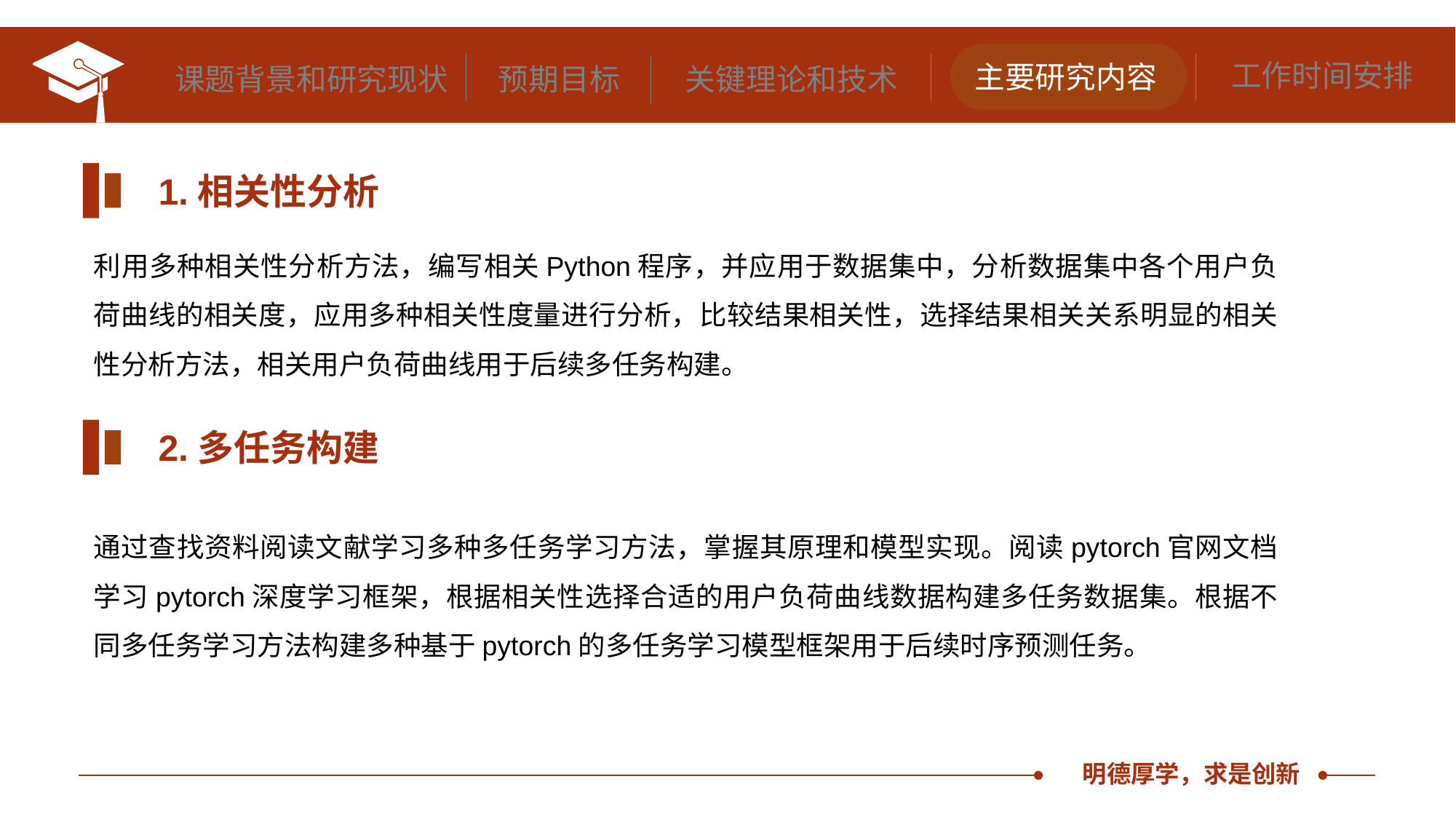

工作时间安排
主要研究内容
课题背景和研究现状
预期目标
关键理论和技术

1.相关性分析

利用多种相关性分析方法，编写相关Python程序，并应用于数据集中，分析数据集中各个用户负荷曲线的相关度，应用多种相关性度量进行分析，比较结果相关性，选择结果相关关系明显的相关性分析方法，相关用户负荷曲线用于后续多任务构建。

2.多任务构建

通过查找资料阅读文献学习多种多任务学习方法，掌握其原理和模型实现。阅读pytorch官网文档学习pytorch深度学习框架，根据相关性选择合适的用户负荷曲线数据构建多任务数据集。根据不同多任务学习方法构建多种基于pytorch的多任务学习模型框架用于后续时序预测任务。